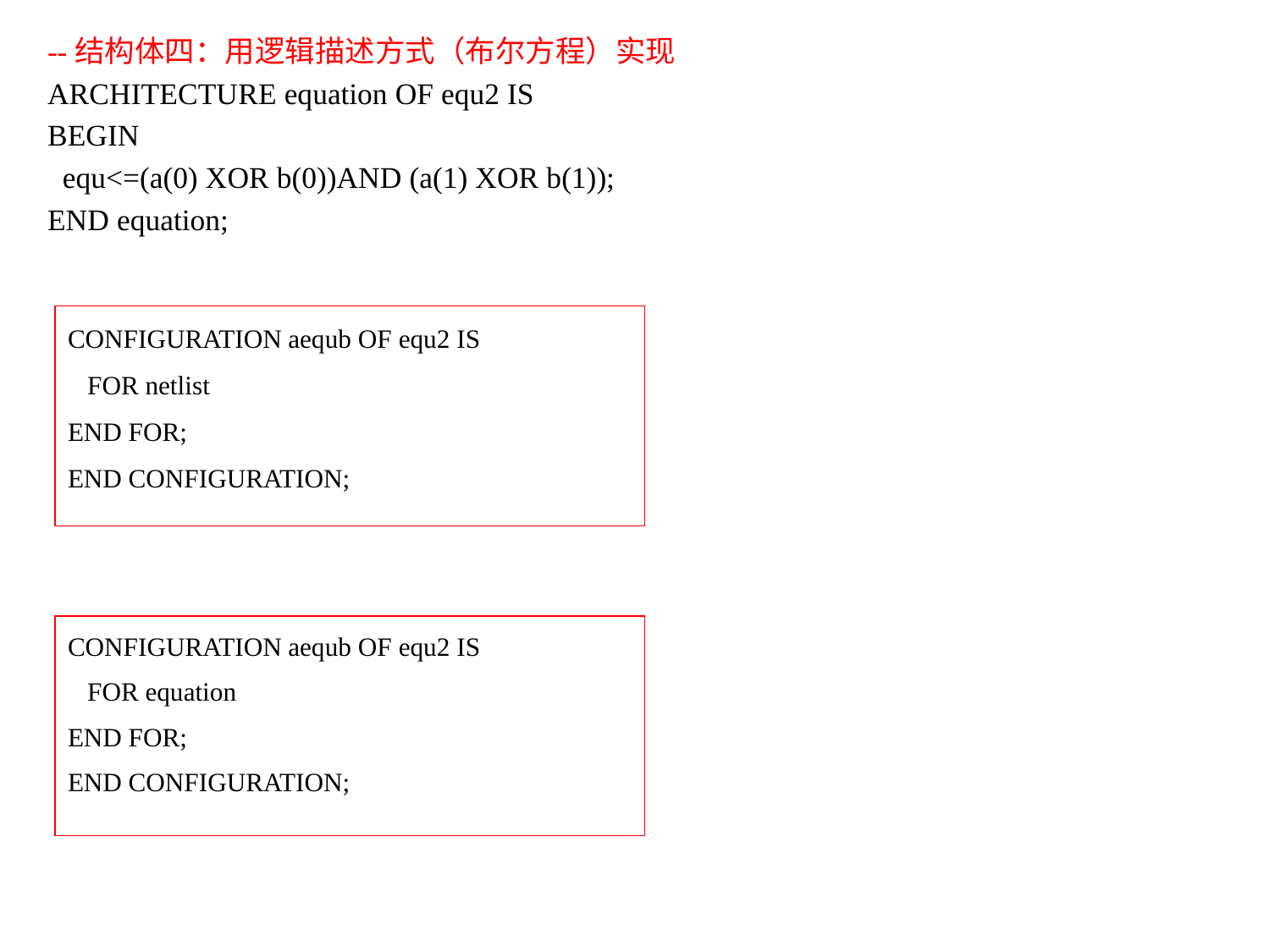

--结构体四：用逻辑描述方式（布尔方程）实现
ARCHITECTURE equation OF equ2 IS
BEGIN
  equ<=(a(0) XOR b(0))AND (a(1) XOR b(1));
END equation;
CONFIGURATION aequb OF equ2 IS
   FOR netlist
END FOR;
END CONFIGURATION;
CONFIGURATION aequb OF equ2 IS
   FOR equation
END FOR;
END CONFIGURATION;